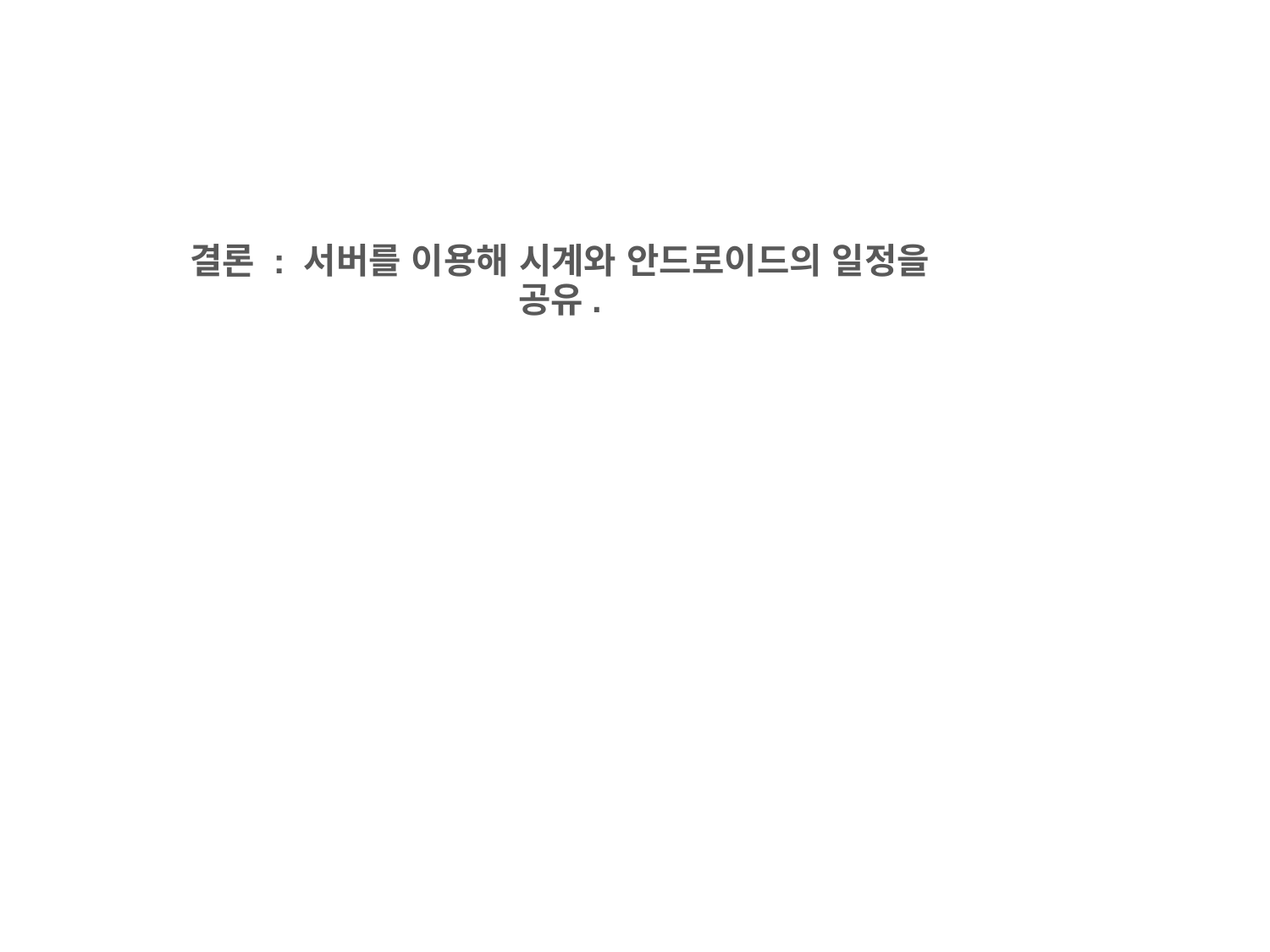

결론 : 서버를 이용해 시계와 안드로이드의 일정을 공유.